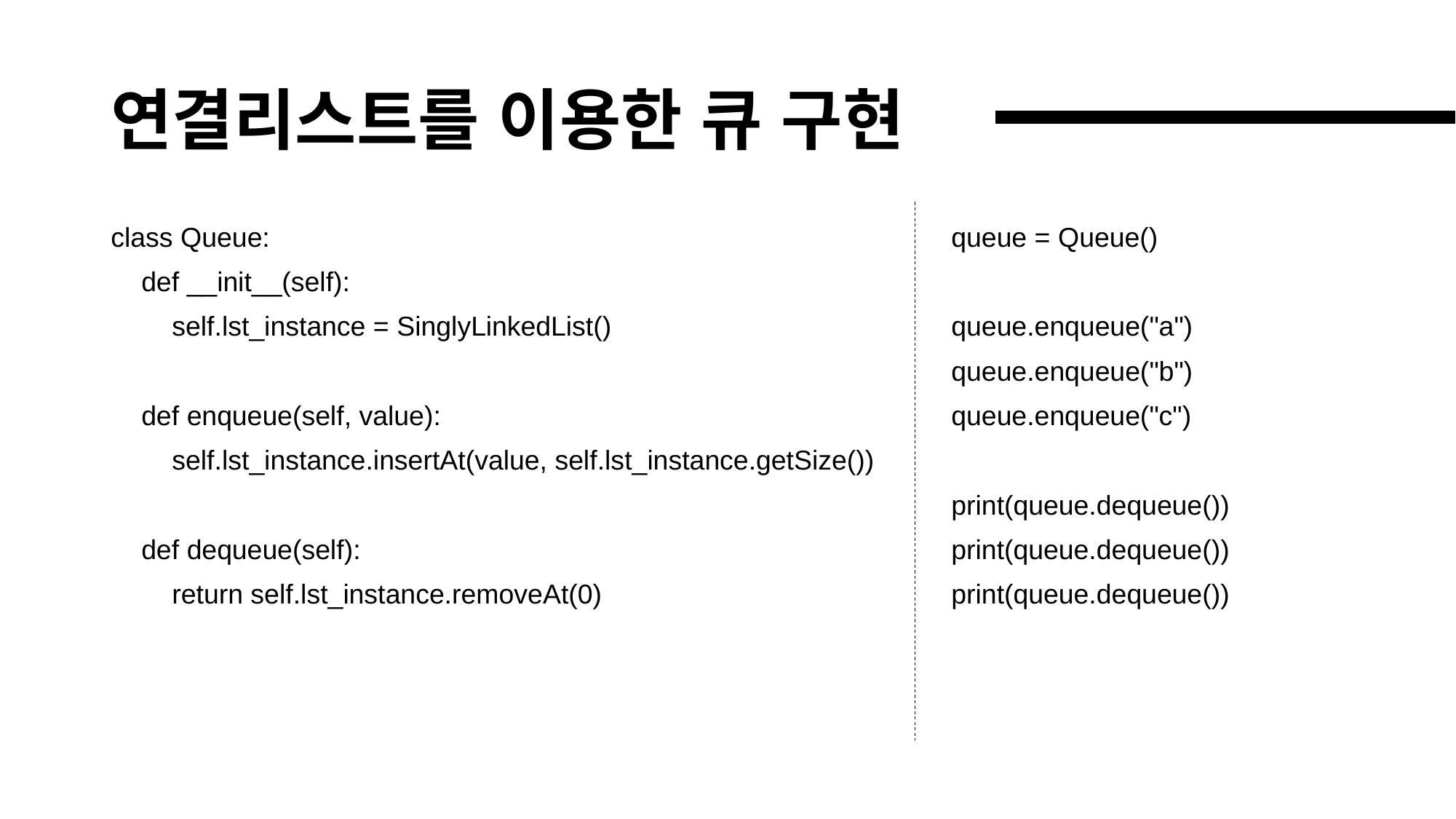

# 연결리스트를 이용한 큐 구현

class Queue:
    def __init__(self):
        self.lst_instance = SinglyLinkedList()

    def enqueue(self, value):
        self.lst_instance.insertAt(value, self.lst_instance.getSize())

    def dequeue(self):
        return self.lst_instance.removeAt(0)
queue = Queue()

queue.enqueue("a")
queue.enqueue("b")
queue.enqueue("c")

print(queue.dequeue())
print(queue.dequeue())
print(queue.dequeue())